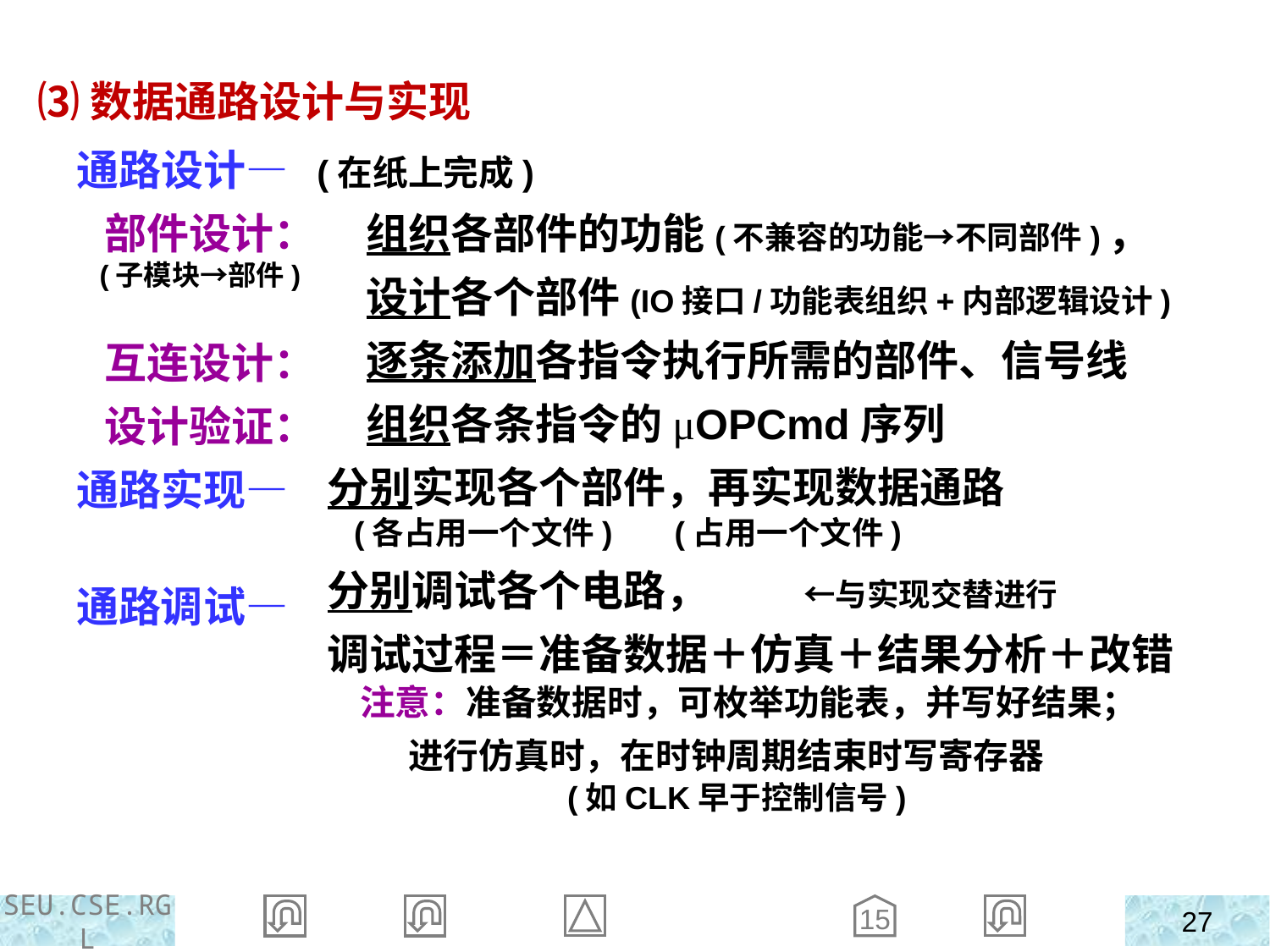

⑶数据通路设计与实现
   通路设计—  (在纸上完成)
      部件设计：
       (子模块→部件)
      互连设计：
      设计验证：
   通路实现—

   通路调试—
   组织各部件的功能(不兼容的功能→不同部件)，
   设计各个部件(IO接口/功能表组织+内部逻辑设计)
   逐条添加各指令执行所需的部件、信号线
   组织各条指令的μOPCmd序列
分别实现各个部件，再实现数据通路
   (各占用一个文件)       (占用一个文件)
分别调试各个电路，          ←与实现交替进行
调试过程＝准备数据＋仿真＋结果分析＋改错
   注意：准备数据时，可枚举功能表，并写好结果；
         进行仿真时，在时钟周期结束时写寄存器
                           (如CLK早于控制信号)

15
SEU.CSE.RGL

27